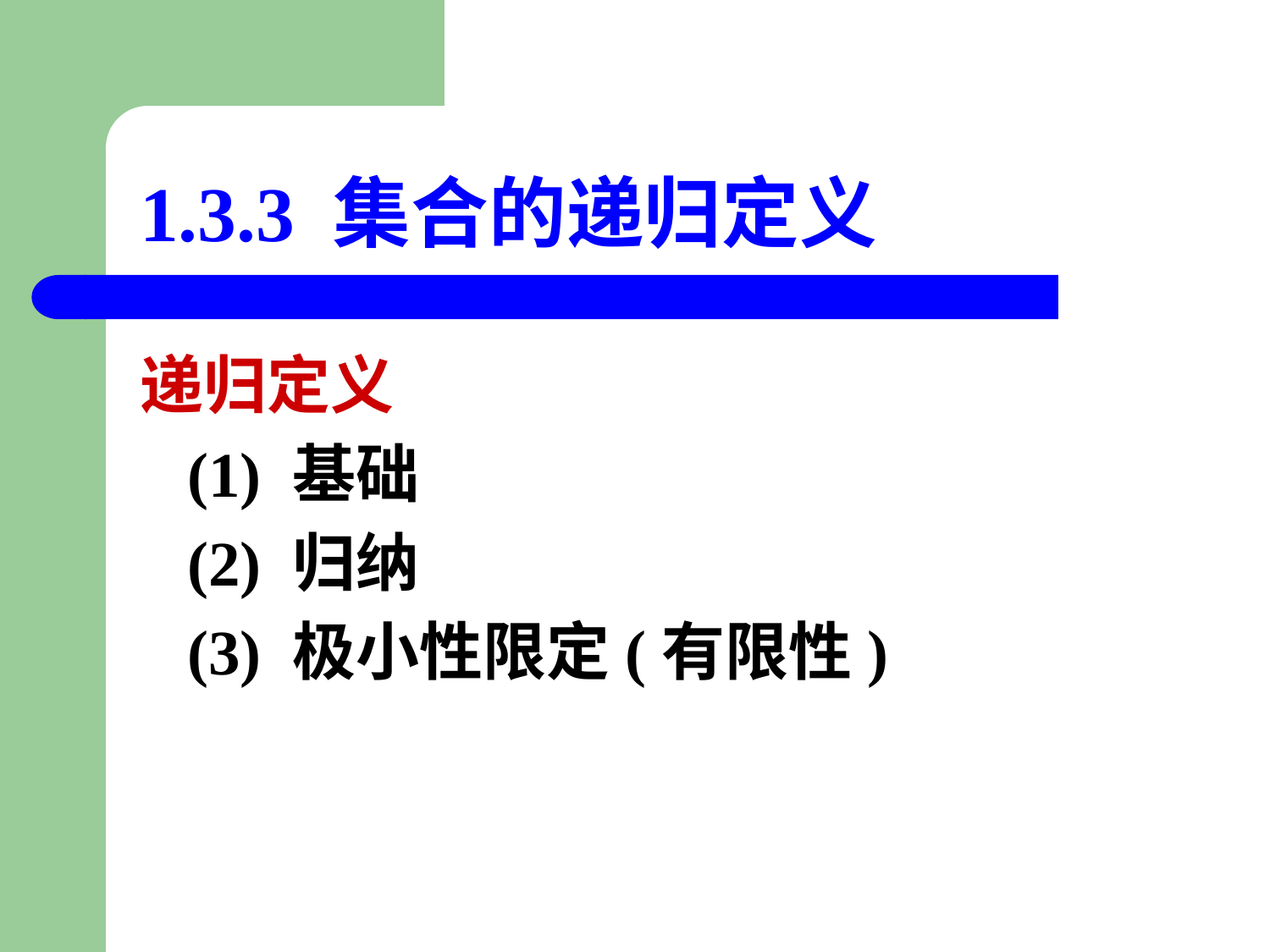

# 1.3.3 集合的递归定义
递归定义
   (1) 基础
   (2) 归纳
   (3) 极小性限定(有限性)